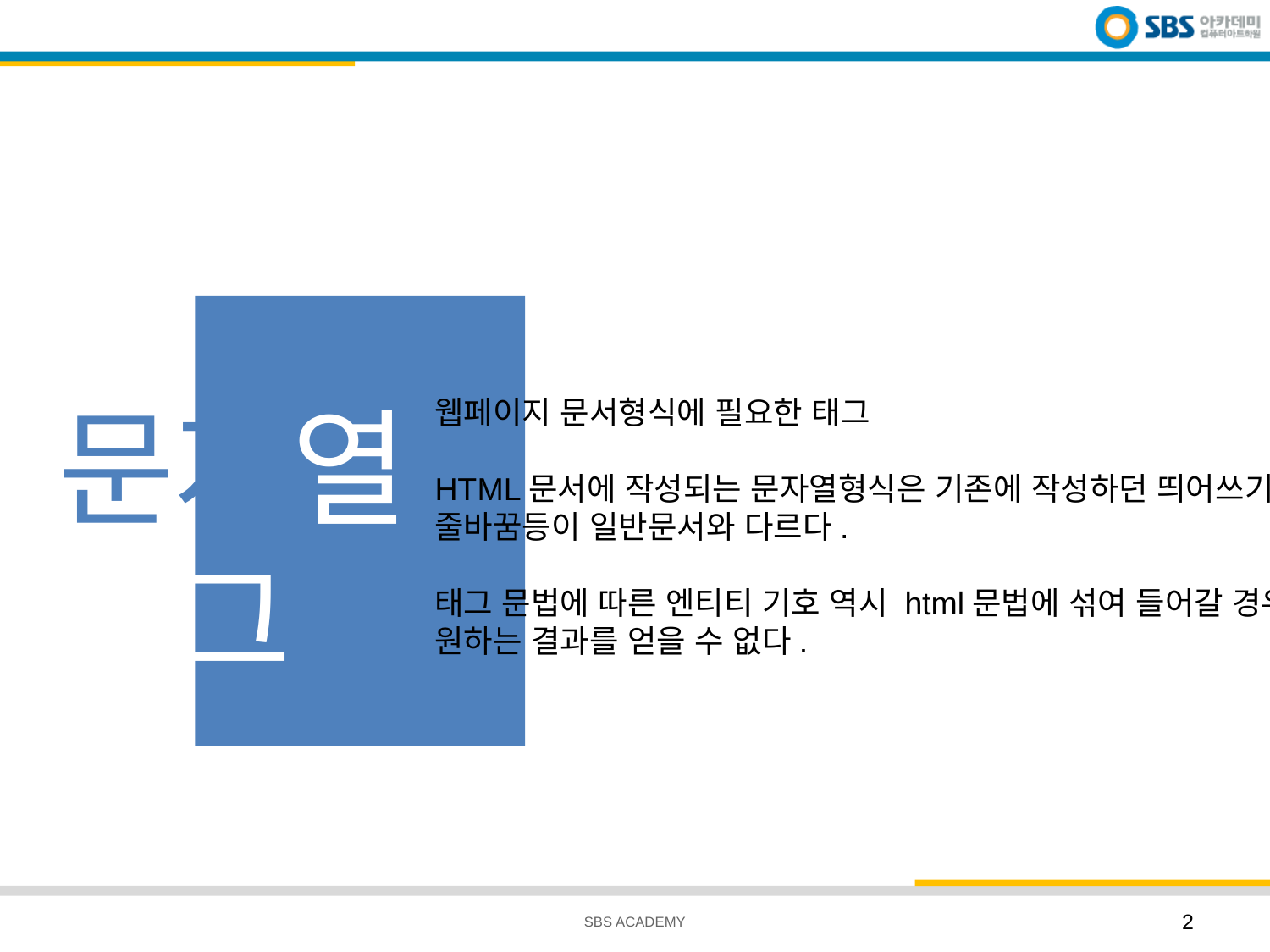

# 문자열 태그
웹페이지 문서형식에 필요한 태그

HTML문서에 작성되는 문자열형식은 기존에 작성하던 띄어쓰기,
줄바꿈등이 일반문서와 다르다.

태그 문법에 따른 엔티티 기호 역시 html문법에 섞여 들어갈 경우
원하는 결과를 얻을 수 없다.

SBS ACADEMY
2